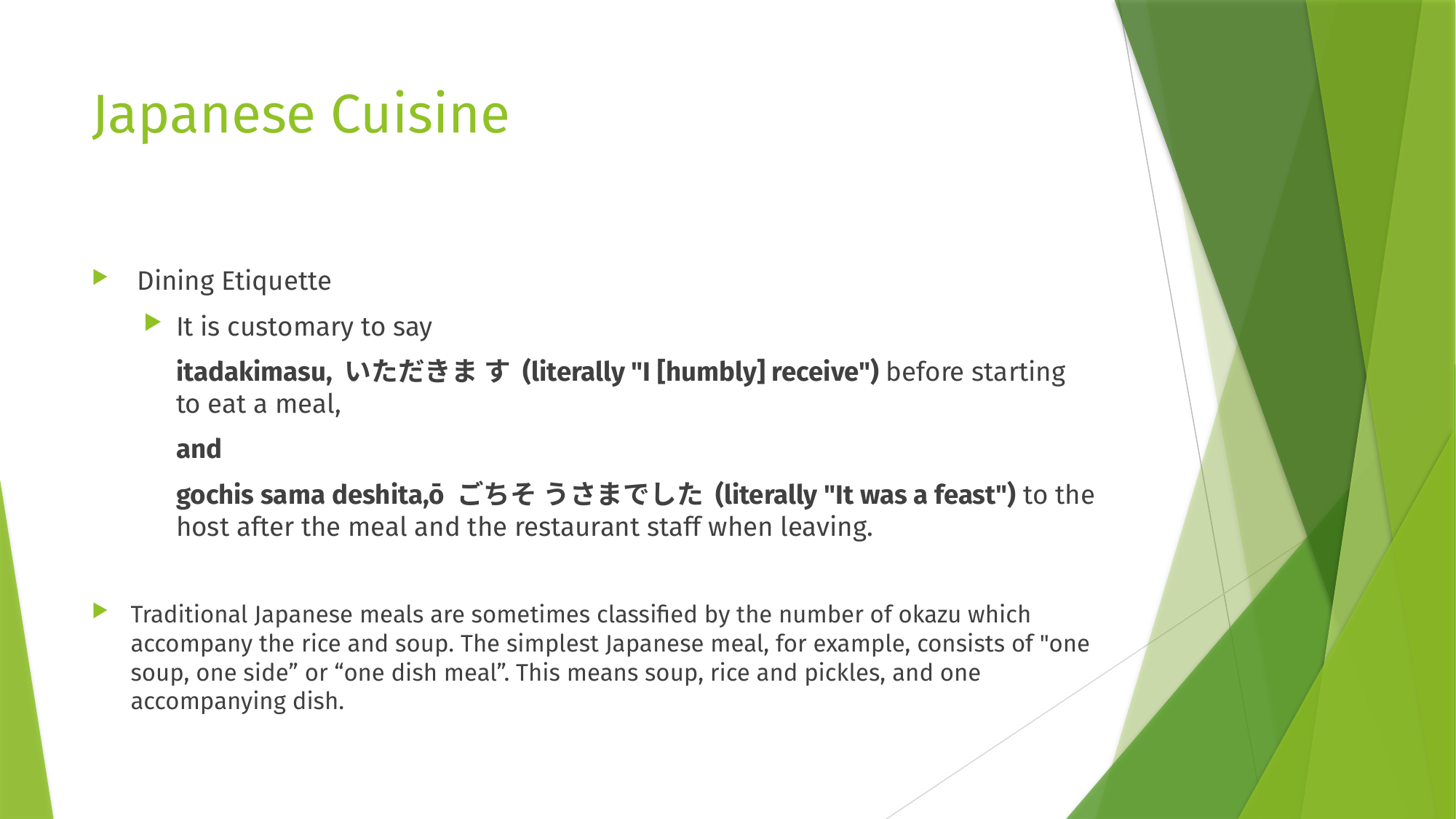

# Japanese Cuisine
 Dining Etiquette
It is customary to say
	itadakimasu, いただきま す (literally "I [humbly] receive") before starting to eat a meal,
	and
	gochis sama deshita,ō ごちそ うさまでした (literally "It was a feast") to the host after the meal and the restaurant staff when leaving.

Traditional Japanese meals are sometimes classified by the number of okazu which accompany the rice and soup. The simplest Japanese meal, for example, consists of "one soup, one side” or “one dish meal”. This means soup, rice and pickles, and one accompanying dish.